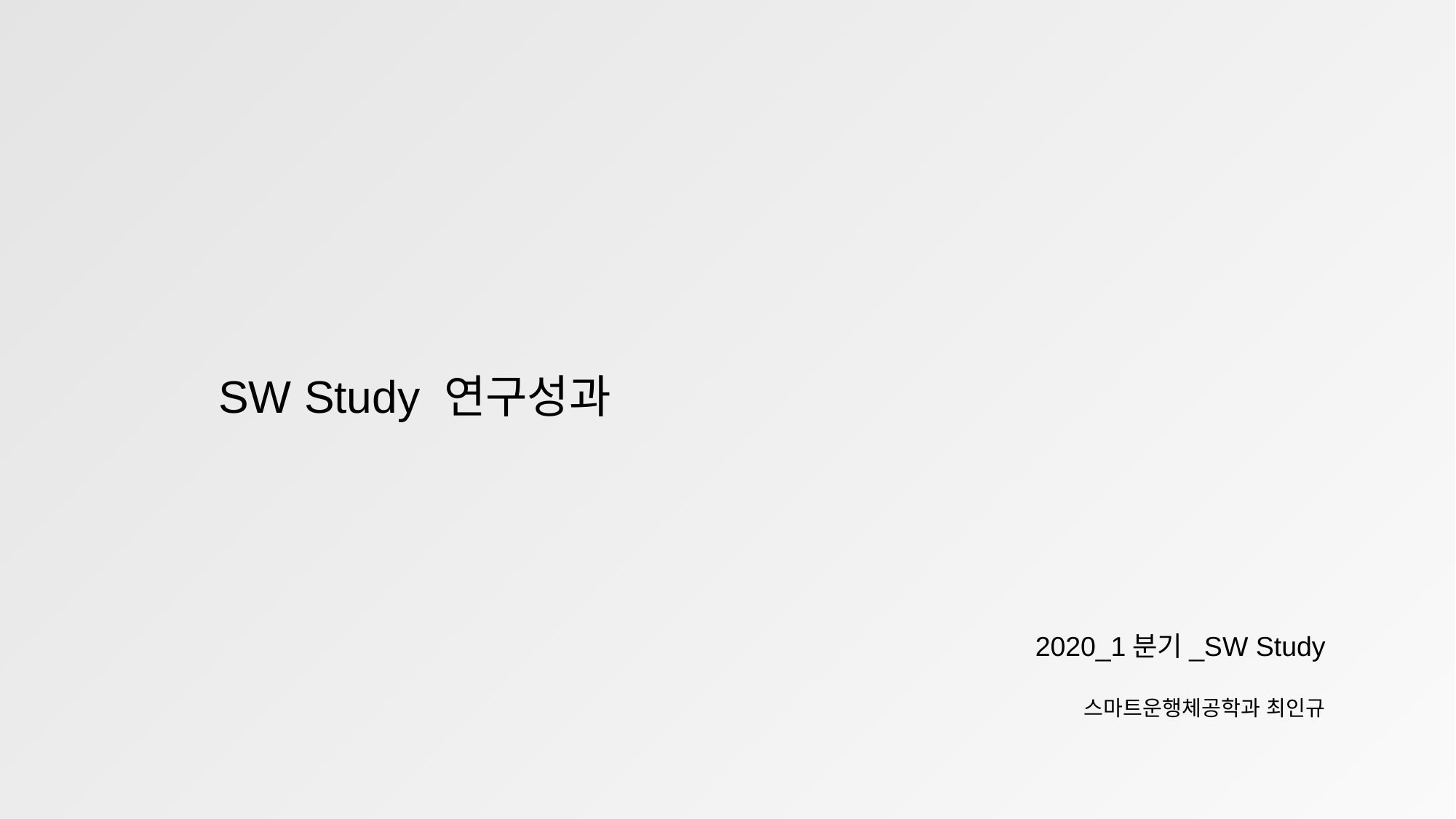

SW Study 연구성과
2020_1분기_SW Study

스마트운행체공학과 최인규